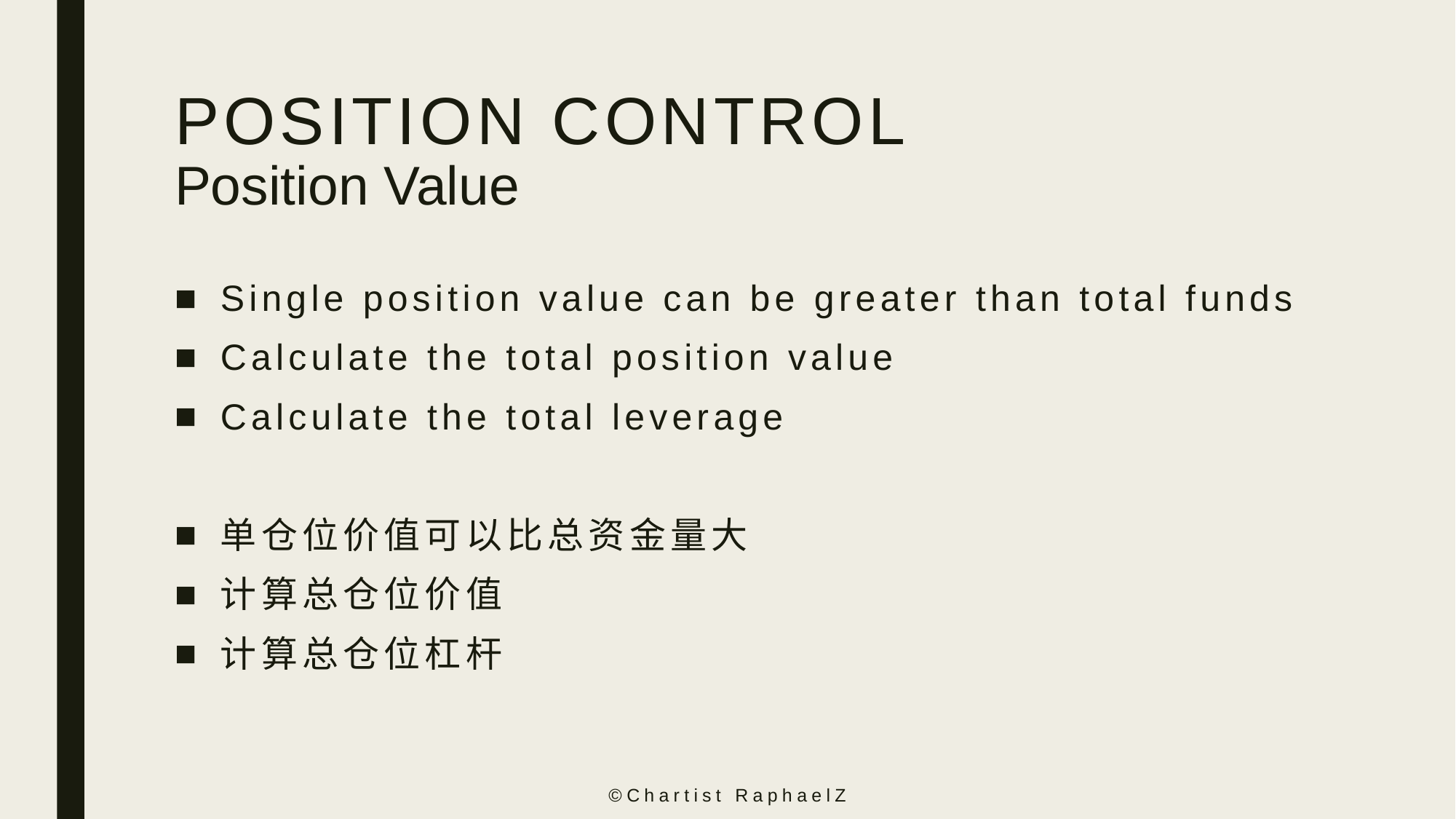

# POSITION CONTROL Position Value
Single position value can be greater than total funds
Calculate the total position value
Calculate the total leverage

单仓位价值可以比总资金量大
计算总仓位价值
计算总仓位杠杆

©️Chartist RaphaelZ